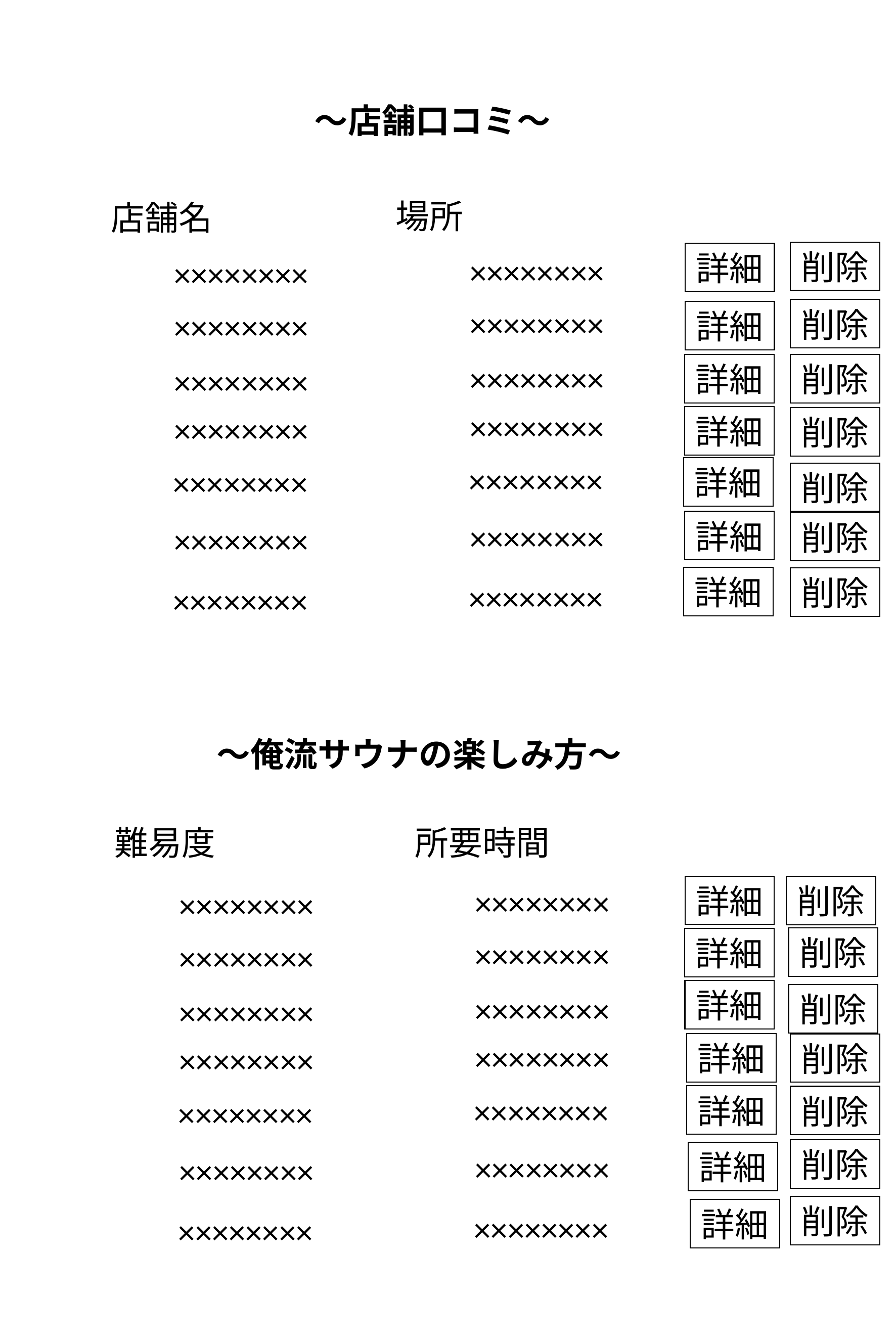

自分の投稿一覧画面
〜店舗口コミ〜
場所
店舗名
詳細
××××××××
××××××××
××××××××
詳細
××××××××
詳細
××××××××
××××××××
××××××××
××××××××
詳細
××××××××
詳細
××××××××
詳細
××××××××
××××××××
詳細
××××××××
××××××××
削除
削除
削除
削除
削除
削除
削除
〜俺流サウナの楽しみ方〜
難易度
所要時間
詳細
××××××××
××××××××
詳細
××××××××
××××××××
詳細
××××××××
××××××××
××××××××
詳細
××××××××
詳細
××××××××
××××××××
詳細
××××××××
××××××××
詳細
××××××××
××××××××
削除
削除
削除
削除
削除
削除
削除
投稿一覧へ戻る